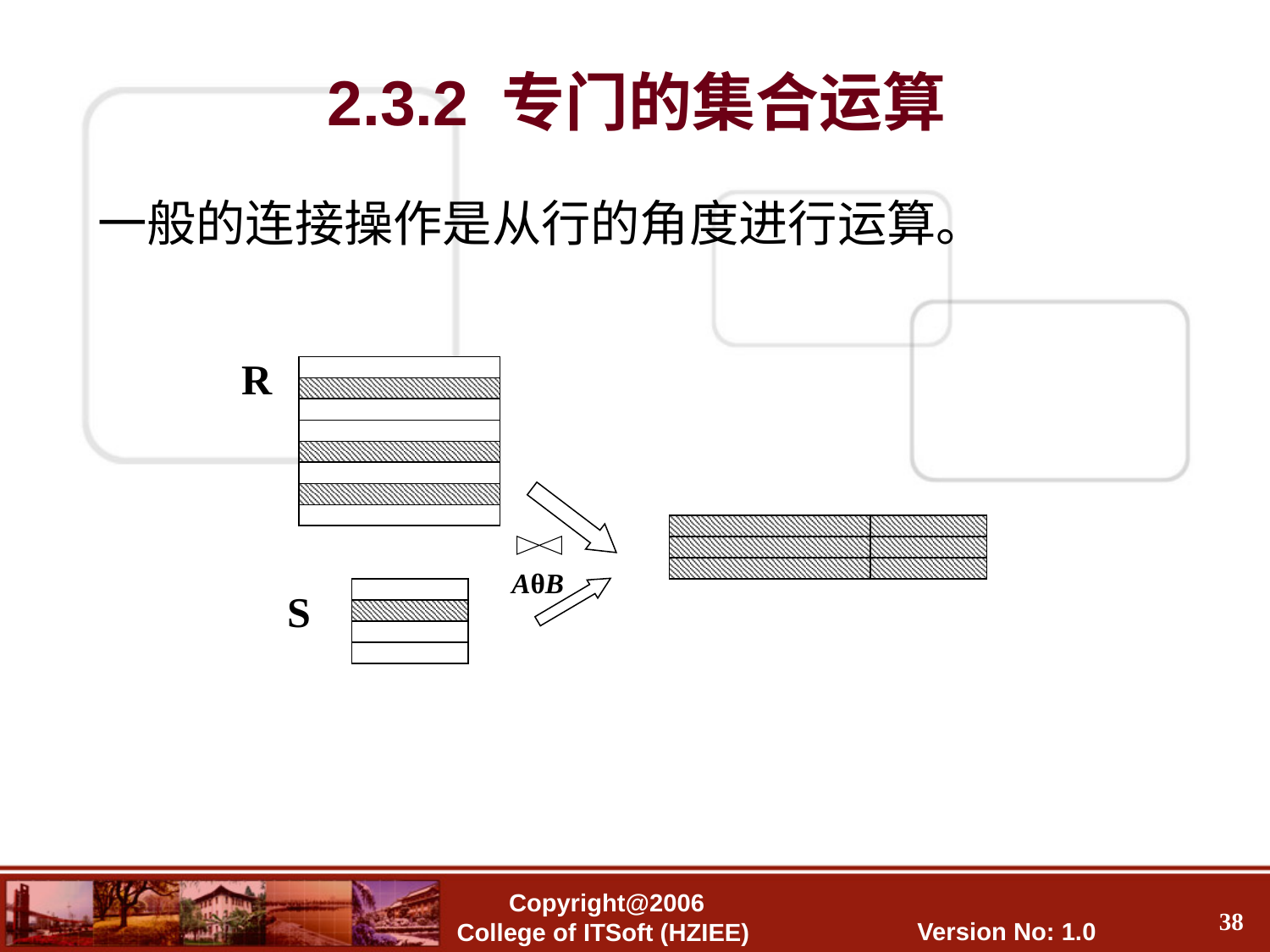

# 2.3.2 专门的集合运算
一般的连接操作是从行的角度进行运算。
R

 AθB

S